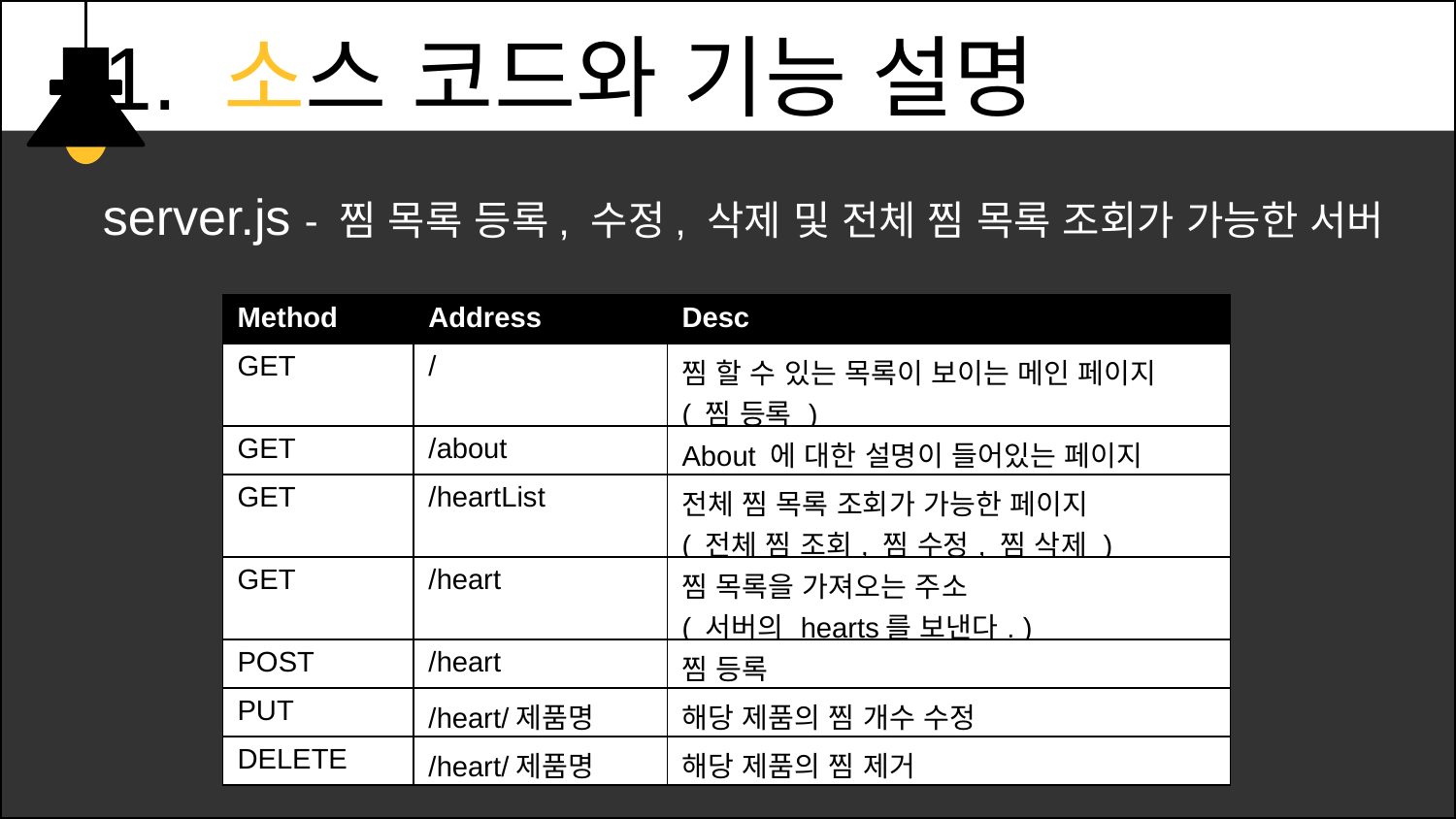

1. 소스 코드와 기능 설명
server.js - 찜 목록 등록, 수정, 삭제 및 전체 찜 목록 조회가 가능한 서버
| Method | Address | Desc |
| --- | --- | --- |
| GET | / | 찜 할 수 있는 목록이 보이는 메인 페이지 ( 찜 등록 ) |
| GET | /about | About 에 대한 설명이 들어있는 페이지 |
| GET | /heartList | 전체 찜 목록 조회가 가능한 페이지 ( 전체 찜 조회, 찜 수정, 찜 삭제 ) |
| GET | /heart | 찜 목록을 가져오는 주소 ( 서버의 hearts를 보낸다. ) |
| POST | /heart | 찜 등록 |
| PUT | /heart/제품명 | 해당 제품의 찜 개수 수정 |
| DELETE | /heart/제품명 | 해당 제품의 찜 제거 |